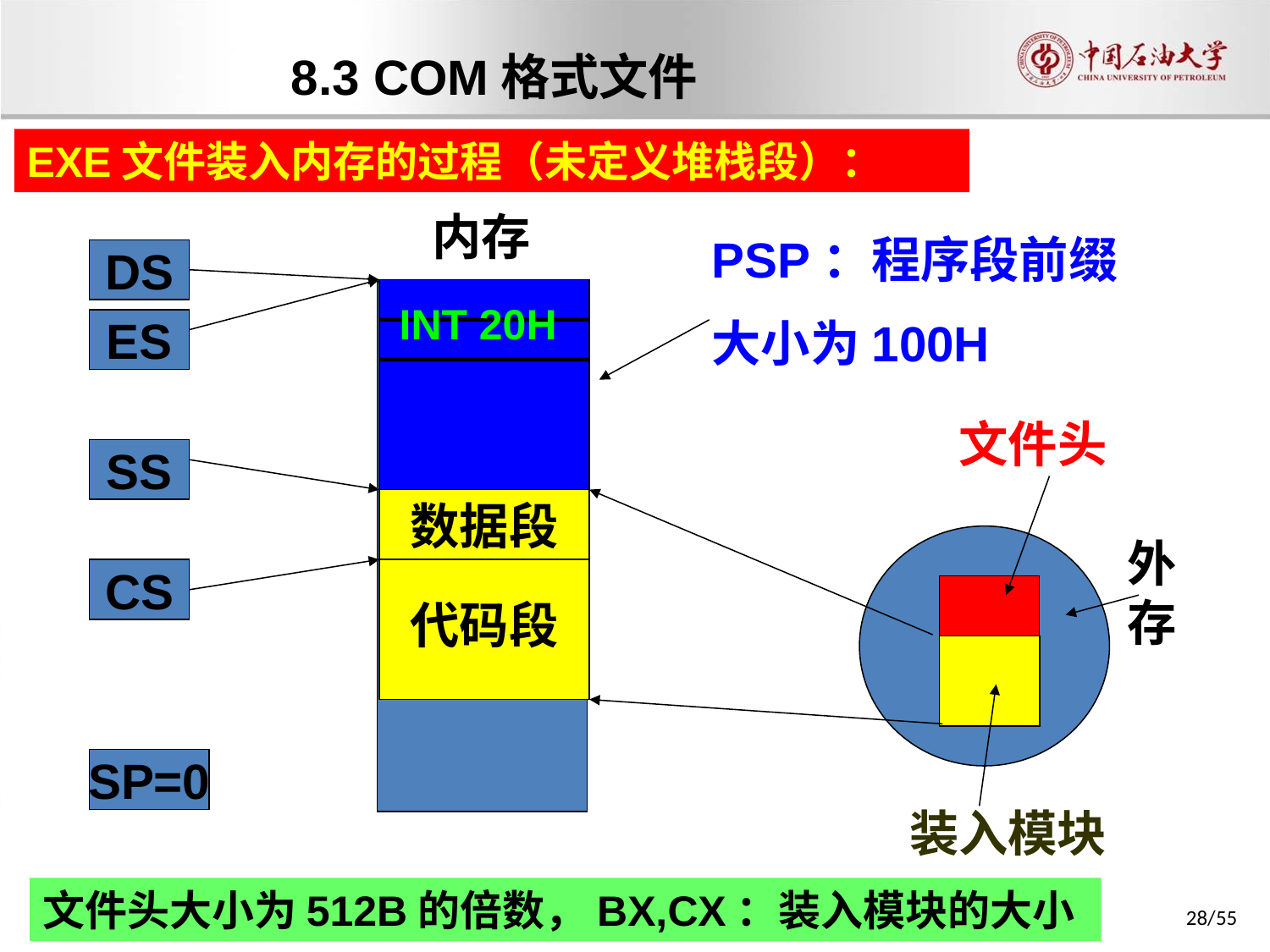

8.3 COM格式文件
EXE文件装入内存的过程（未定义堆栈段）：

内存
PSP：程序段前缀
大小为100H
DS

INT 20H
ES

文件头

外存

装入模块
SS

代码段
数据段
CS

SP=0
文件头大小为512B的倍数，BX,CX：装入模块的大小
28/55